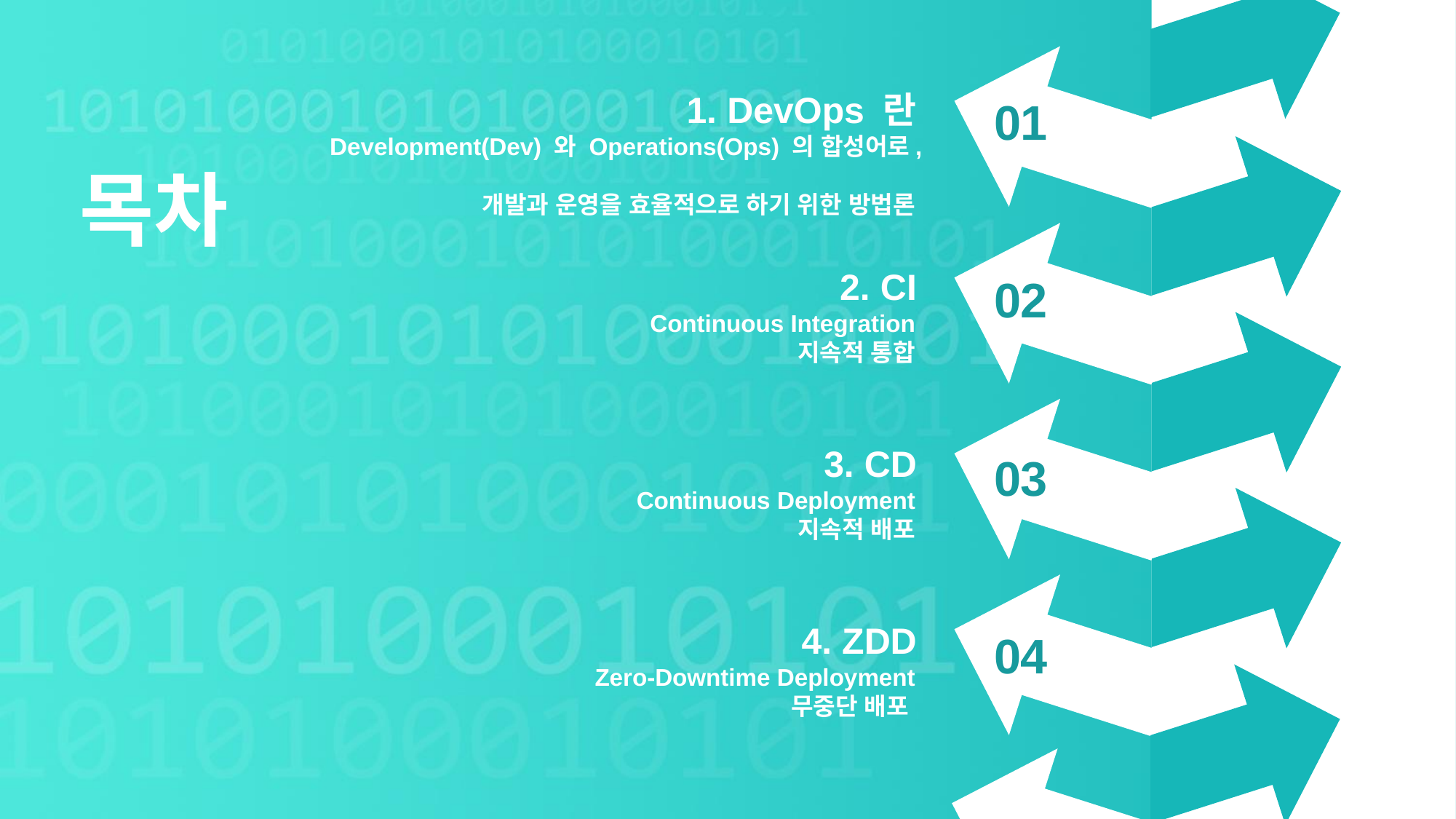

1. DevOps 란
Development(Dev) 와 Operations(Ops) 의 합성어로,
개발과 운영을 효율적으로 하기 위한 방법론
01
목차

2. CI
Continuous Integration
지속적 통합
02

3. CD
Continuous Deployment
지속적 배포
03

4. ZDD
Zero-Downtime Deployment
무중단 배포
04